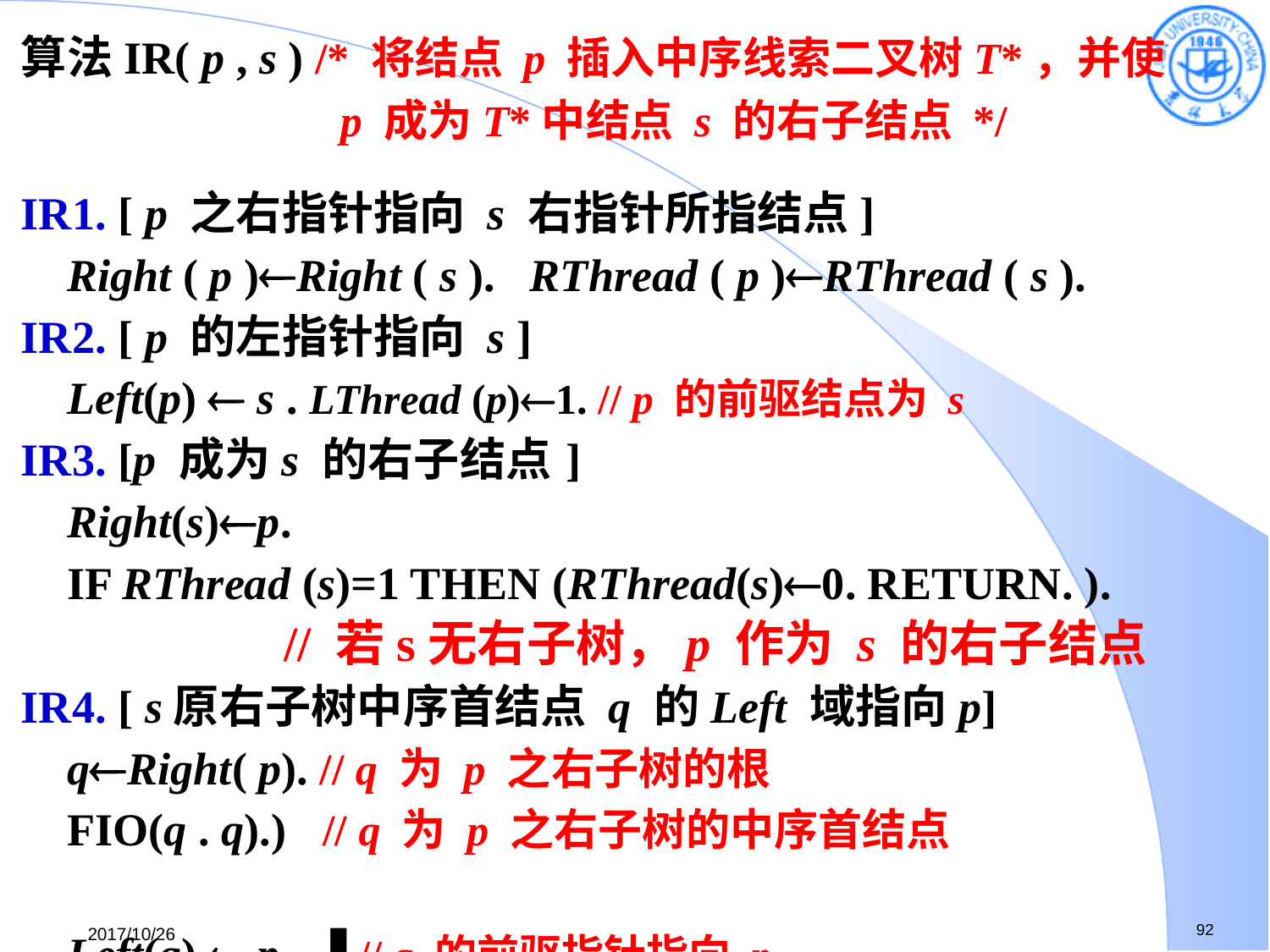

算法IR( p , s ) /* 将结点 p 插入中序线索二叉树T*，并使
                               p 成为T*中结点 s 的右子结点 */
IR1. [ p 之右指针指向 s 右指针所指结点]
    Right ( p )←Right ( s ).   RThread ( p )←RThread ( s ).
IR2. [ p 的左指针指向 s ]
    Left(p) ← s . LThread (p)←1. // p 的前驱结点为 s
IR3. [p 成为s 的右子结点 ]
    Right(s)←p.
    IF RThread (s)=1 THEN (RThread(s)←0. RETURN. ).
                       // 若s无右子树，p 作为 s 的右子结点
IR4. [ s原右子树中序首结点 q 的Left 域指向p]
    q←Right( p). // q 为 p 之右子树的根
    FIO(q . q).)   // q 为 p 之右子树的中序首结点
    Left(q) ← p . ▐ // q 的前驱指针指向 p